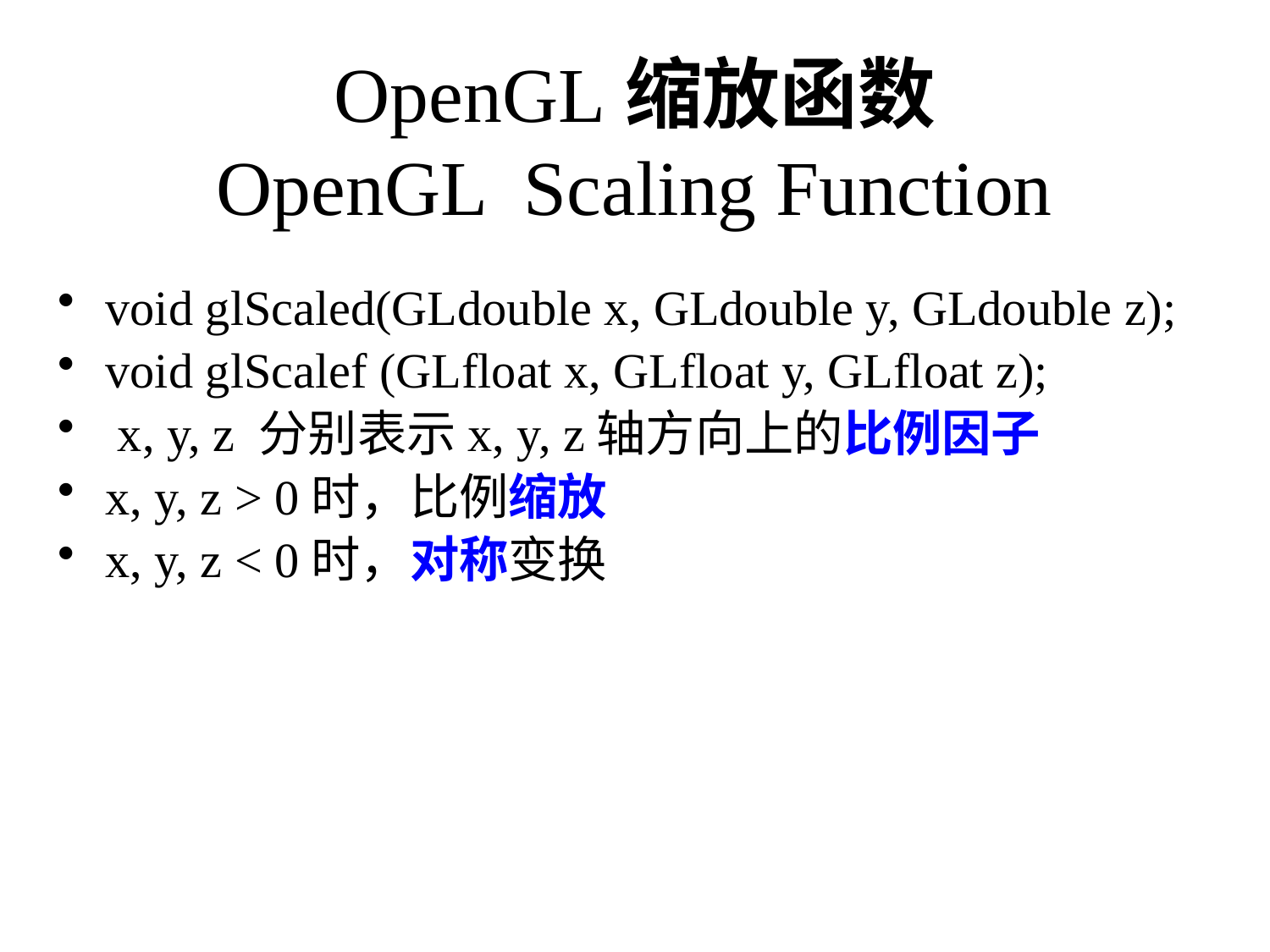

# OpenGL缩放函数 OpenGL  Scaling Function
void glScaled(GLdouble x, GLdouble y, GLdouble z);
void glScalef (GLfloat x, GLfloat y, GLfloat z);
 x, y, z 分别表示x, y, z轴方向上的比例因子
x, y, z > 0时，比例缩放
x, y, z < 0时，对称变换